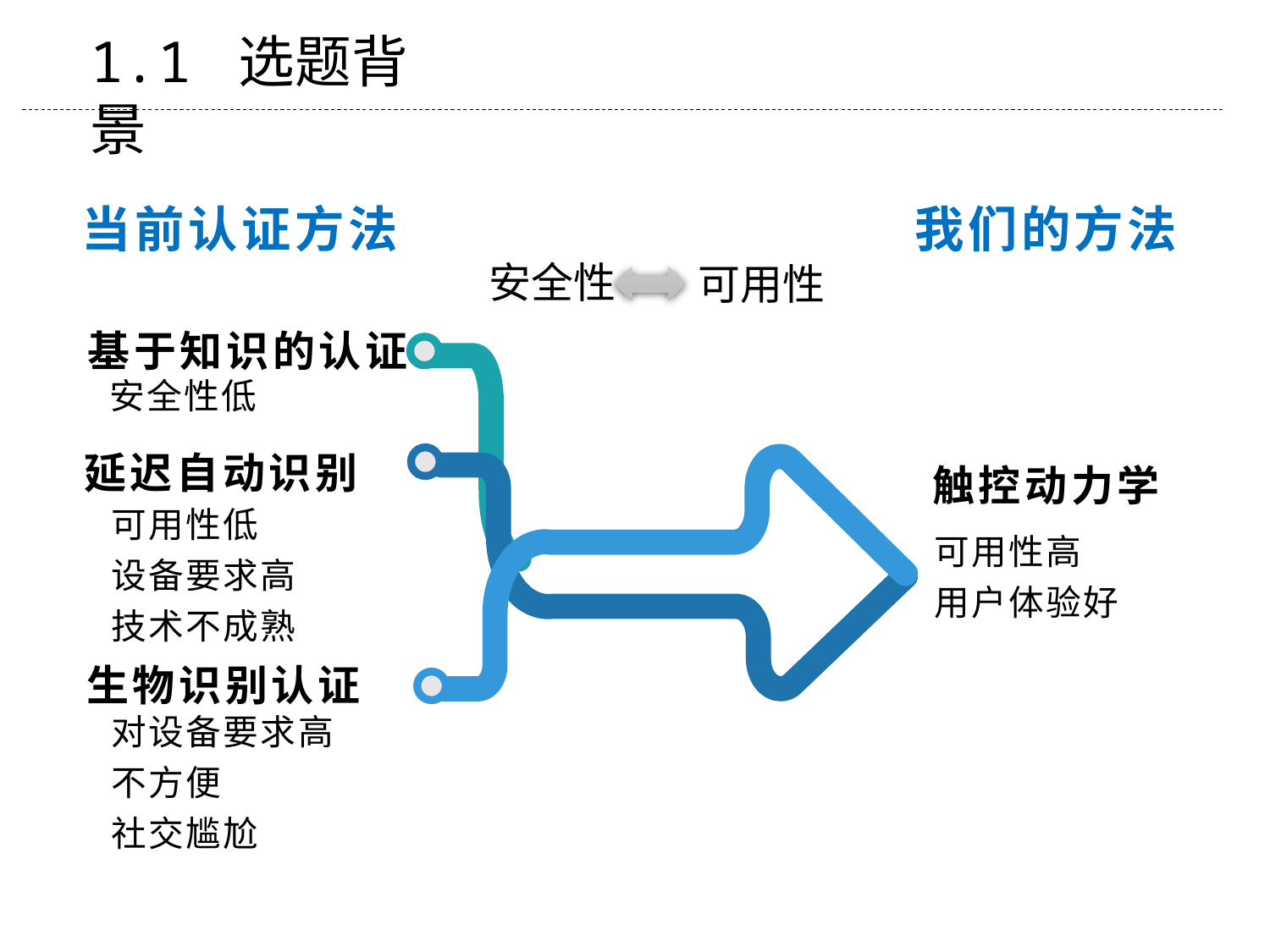

1.1 选题背景
当前认证方法
我们的方法
安全性
可用性

基于知识的认证

安全性低

延迟自动识别
触控动力学

可用性低
设备要求高
技术不成熟
可用性高
用户体验好
生物识别认证

对设备要求高
不方便
社交尴尬